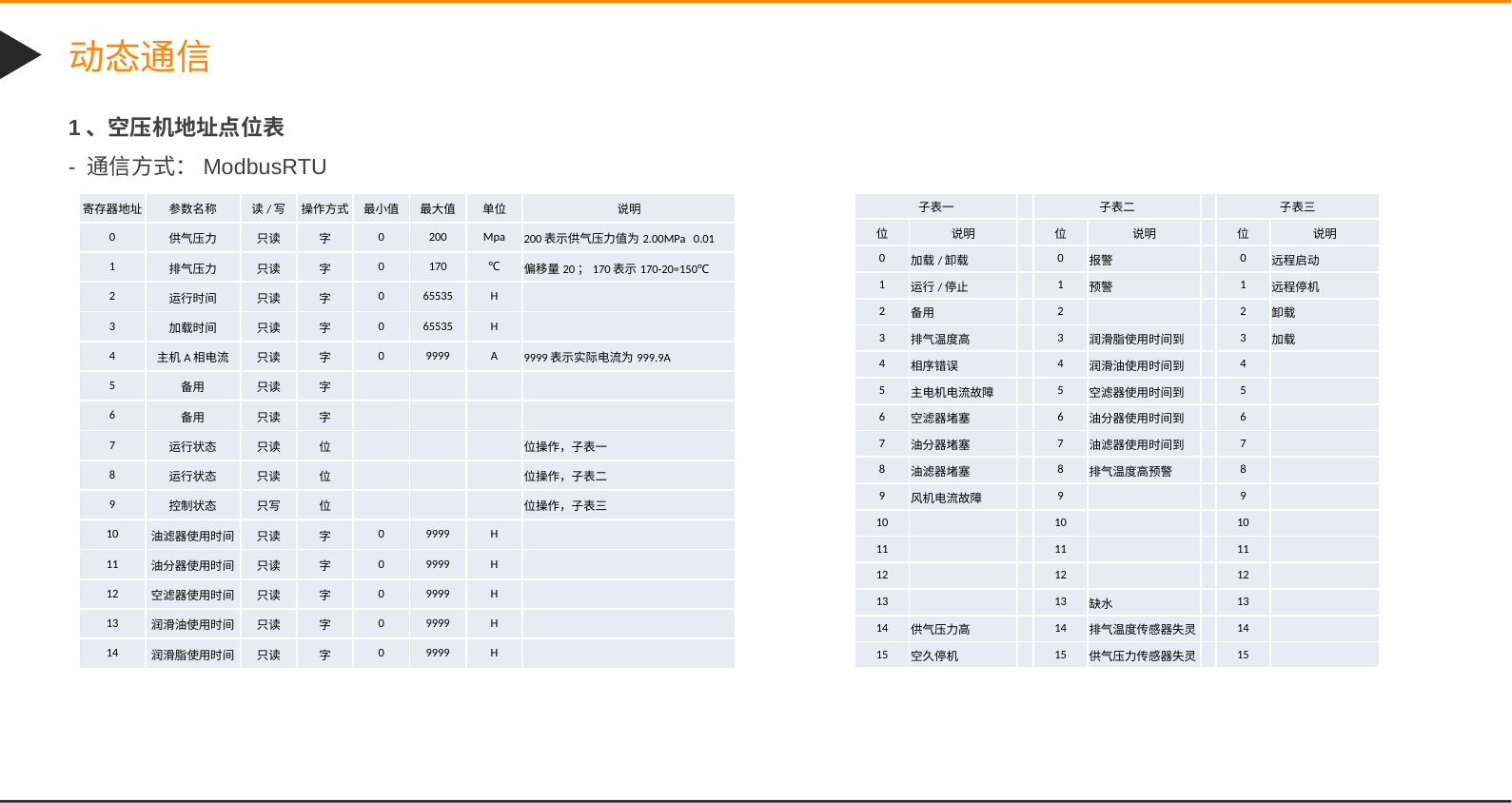

动态通信
1、空压机地址点位表
- 通信方式：ModbusRTU
| 寄存器地址 | 参数名称 | 读/写 | 操作方式 | 最小值 | 最大值 | 单位 | 说明 |
| --- | --- | --- | --- | --- | --- | --- | --- |
| 0 | 供气压力 | 只读 | 字 | 0 | 200 | Mpa | 200表示供气压力值为2.00MPa 0.01 |
| 1 | 排气压力 | 只读 | 字 | 0 | 170 | ℃ | 偏移量20；170表示170-20=150℃ |
| 2 | 运行时间 | 只读 | 字 | 0 | 65535 | H |  |
| 3 | 加载时间 | 只读 | 字 | 0 | 65535 | H |  |
| 4 | 主机A相电流 | 只读 | 字 | 0 | 9999 | A | 9999表示实际电流为999.9A |
| 5 | 备用 | 只读 | 字 |  |  |  |  |
| 6 | 备用 | 只读 | 字 |  |  |  |  |
| 7 | 运行状态 | 只读 | 位 |  |  |  | 位操作，子表一 |
| 8 | 运行状态 | 只读 | 位 |  |  |  | 位操作，子表二 |
| 9 | 控制状态 | 只写 | 位 |  |  |  | 位操作，子表三 |
| 10 | 油滤器使用时间 | 只读 | 字 | 0 | 9999 | H |  |
| 11 | 油分器使用时间 | 只读 | 字 | 0 | 9999 | H |  |
| 12 | 空滤器使用时间 | 只读 | 字 | 0 | 9999 | H |  |
| 13 | 润滑油使用时间 | 只读 | 字 | 0 | 9999 | H |  |
| 14 | 润滑脂使用时间 | 只读 | 字 | 0 | 9999 | H |  |
| 子表一 |  |  | 子表二 |  |  | 子表三 |  |
| --- | --- | --- | --- | --- | --- | --- | --- |
| 位 | 说明 |  | 位 | 说明 |  | 位 | 说明 |
| 0 | 加载/卸载 |  | 0 | 报警 |  | 0 | 远程启动 |
| 1 | 运行/停止 |  | 1 | 预警 |  | 1 | 远程停机 |
| 2 | 备用 |  | 2 |  |  | 2 | 卸载 |
| 3 | 排气温度高 |  | 3 | 润滑脂使用时间到 |  | 3 | 加载 |
| 4 | 相序错误 |  | 4 | 润滑油使用时间到 |  | 4 |  |
| 5 | 主电机电流故障 |  | 5 | 空滤器使用时间到 |  | 5 |  |
| 6 | 空滤器堵塞 |  | 6 | 油分器使用时间到 |  | 6 |  |
| 7 | 油分器堵塞 |  | 7 | 油滤器使用时间到 |  | 7 |  |
| 8 | 油滤器堵塞 |  | 8 | 排气温度高预警 |  | 8 |  |
| 9 | 风机电流故障 |  | 9 |  |  | 9 |  |
| 10 |  |  | 10 |  |  | 10 |  |
| 11 |  |  | 11 |  |  | 11 |  |
| 12 |  |  | 12 |  |  | 12 |  |
| 13 |  |  | 13 | 缺水 |  | 13 |  |
| 14 | 供气压力高 |  | 14 | 排气温度传感器失灵 |  | 14 |  |
| 15 | 空久停机 |  | 15 | 供气压力传感器失灵 |  | 15 |  |